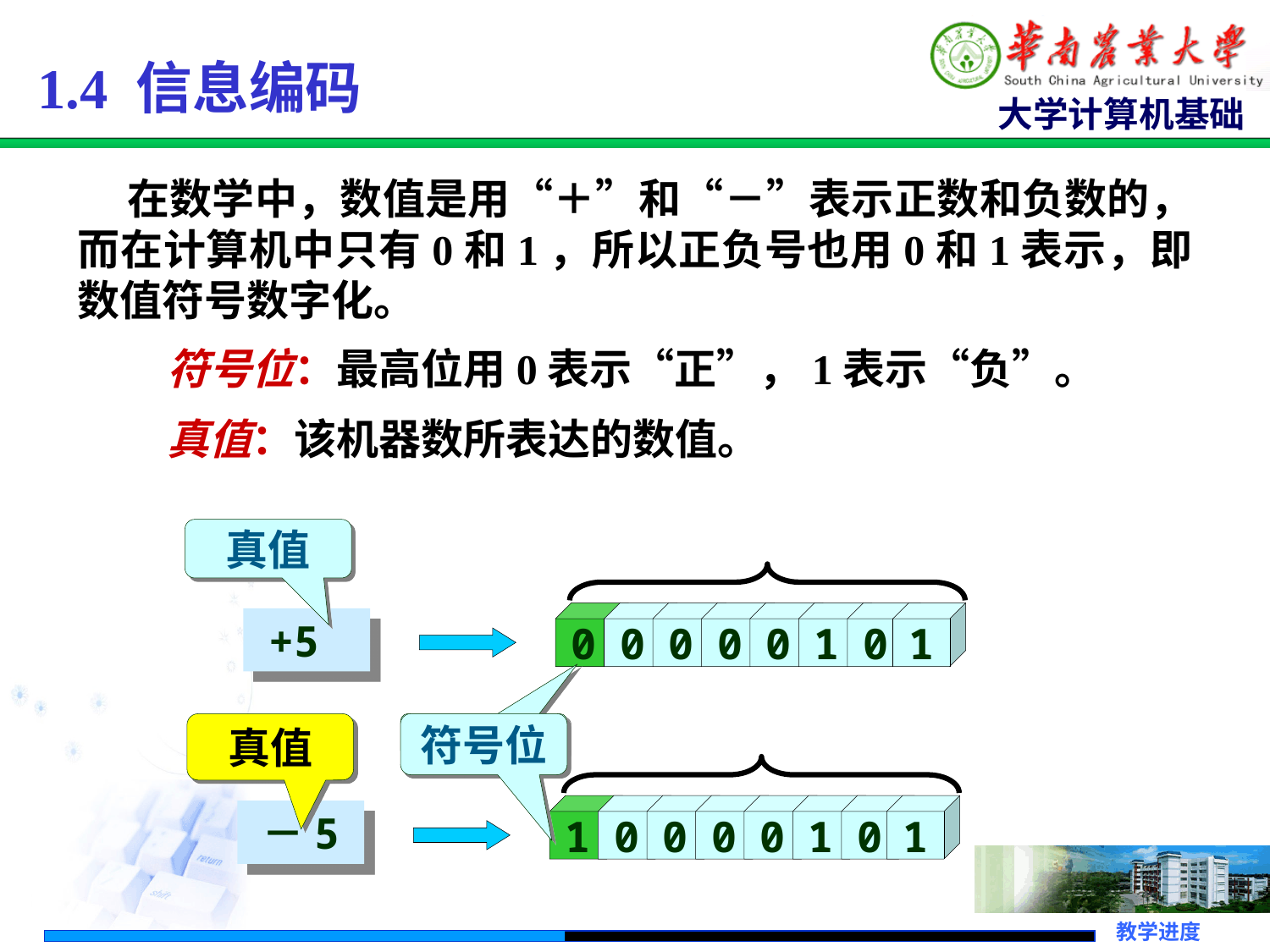

1.4 信息编码
    在数学中，数值是用“＋”和“－”表示正数和负数的，而在计算机中只有0和1，所以正负号也用0和1表示，即数值符号数字化。
符号位：最高位用0表示“正”，1表示“负”。
真值：该机器数所表达的数值。
真值
+5

真值
－5

0
0
0
0
0
1
0
1
符号位
符号位
1
0
0
0
0
1
0
1